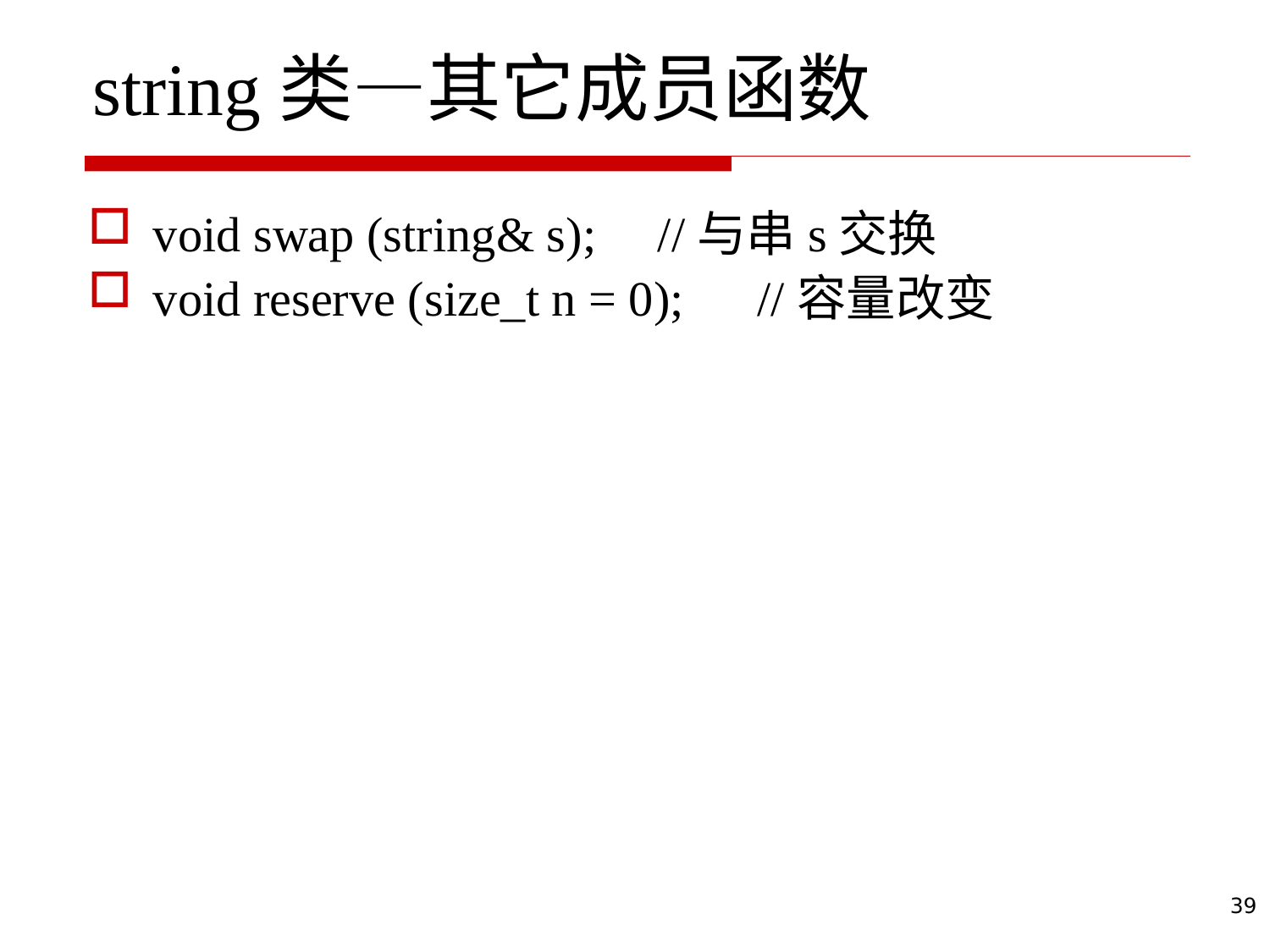

# string类—其它成员函数
void swap (string& s);     //与串s交换
void reserve (size_t n = 0);      //容量改变

39